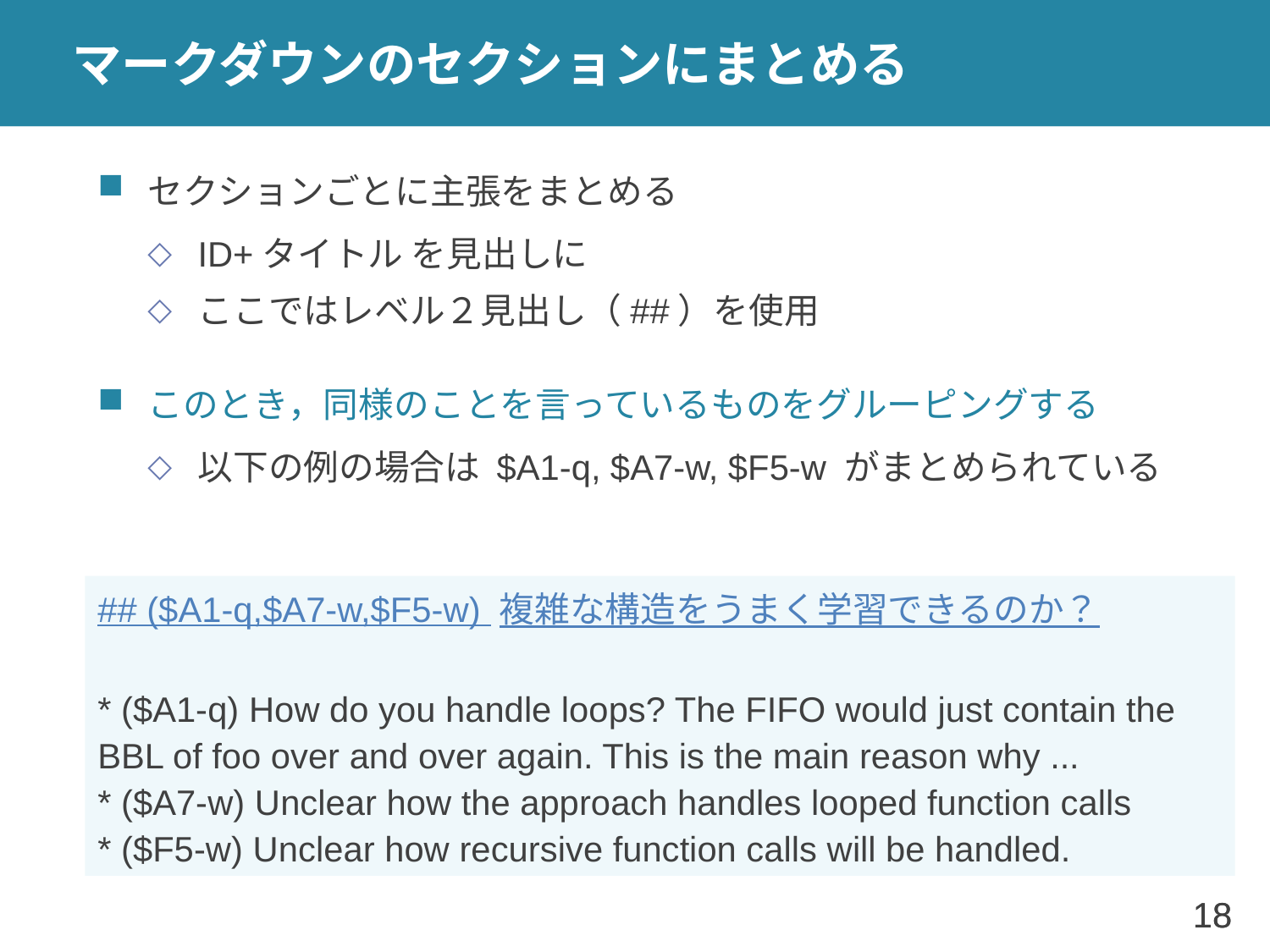

# マークダウンのセクションにまとめる
セクションごとに主張をまとめる
ID+タイトル を見出しに
ここではレベル２見出し（##）を使用
このとき，同様のことを言っているものをグルーピングする
以下の例の場合は $A1-q, $A7-w, $F5-w がまとめられている
## ($A1-q,$A7-w,$F5-w) 複雑な構造をうまく学習できるのか？
* ($A1-q) How do you handle loops? The FIFO would just contain the BBL of foo over and over again. This is the main reason why ...
* ($A7-w) Unclear how the approach handles looped function calls
* ($F5-w) Unclear how recursive function calls will be handled.